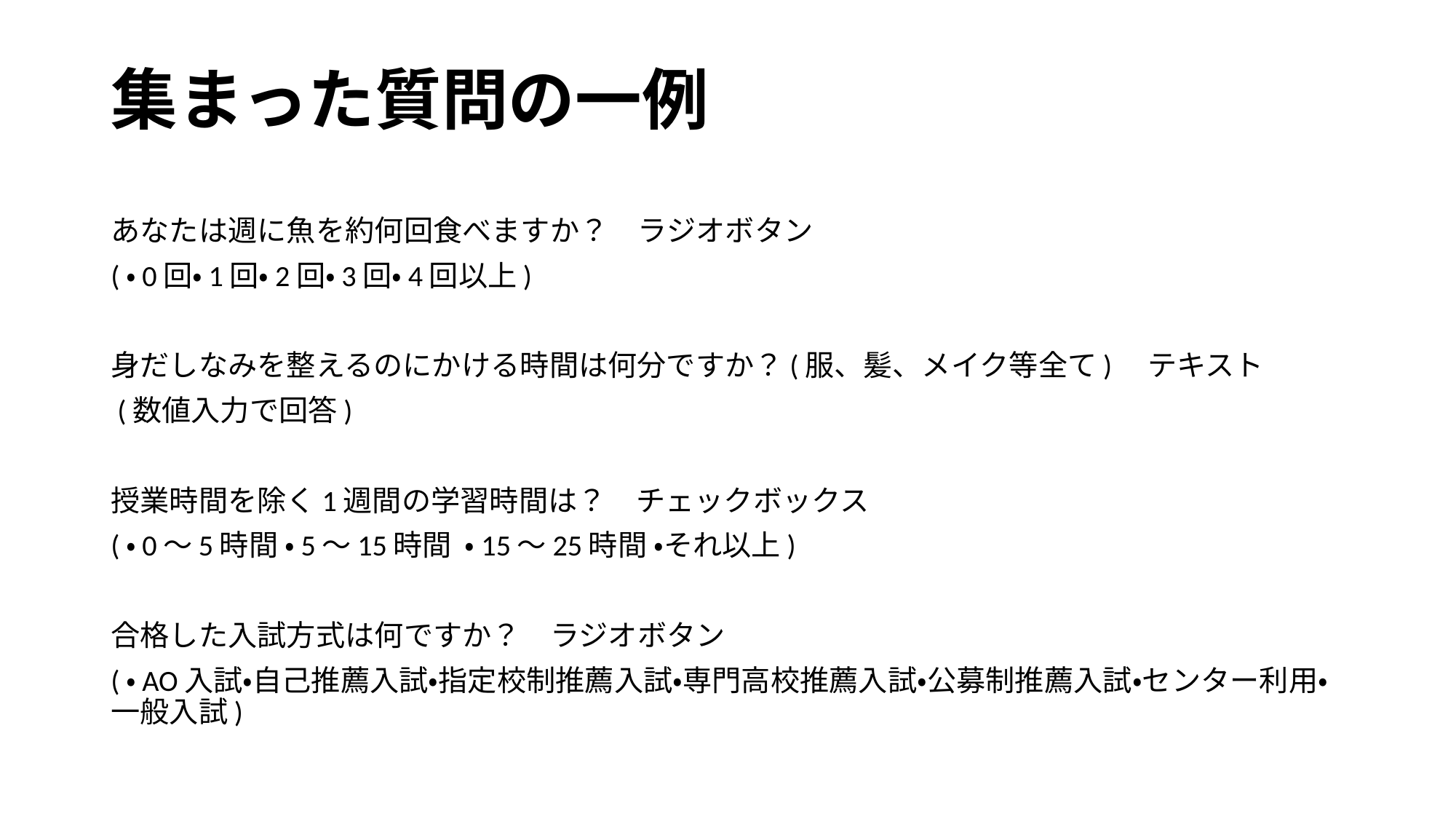

# 集まった質問の一例

あなたは週に魚を約何回食べますか？　ラジオボタン
(・0回・1回・2回・3回・4回以上)

身だしなみを整えるのにかける時間は何分ですか？(服、髪、メイク等全て)　テキスト
 (数値入力で回答)

授業時間を除く1週間の学習時間は？　チェックボックス
(・0〜5時間 ・5〜15時間  ・15〜25時間 ・それ以上)

合格した入試方式は何ですか？　ラジオボタン
(・AO入試・自己推薦入試・指定校制推薦入試・専門高校推薦入試・公募制推薦入試・センター利用・一般入試)